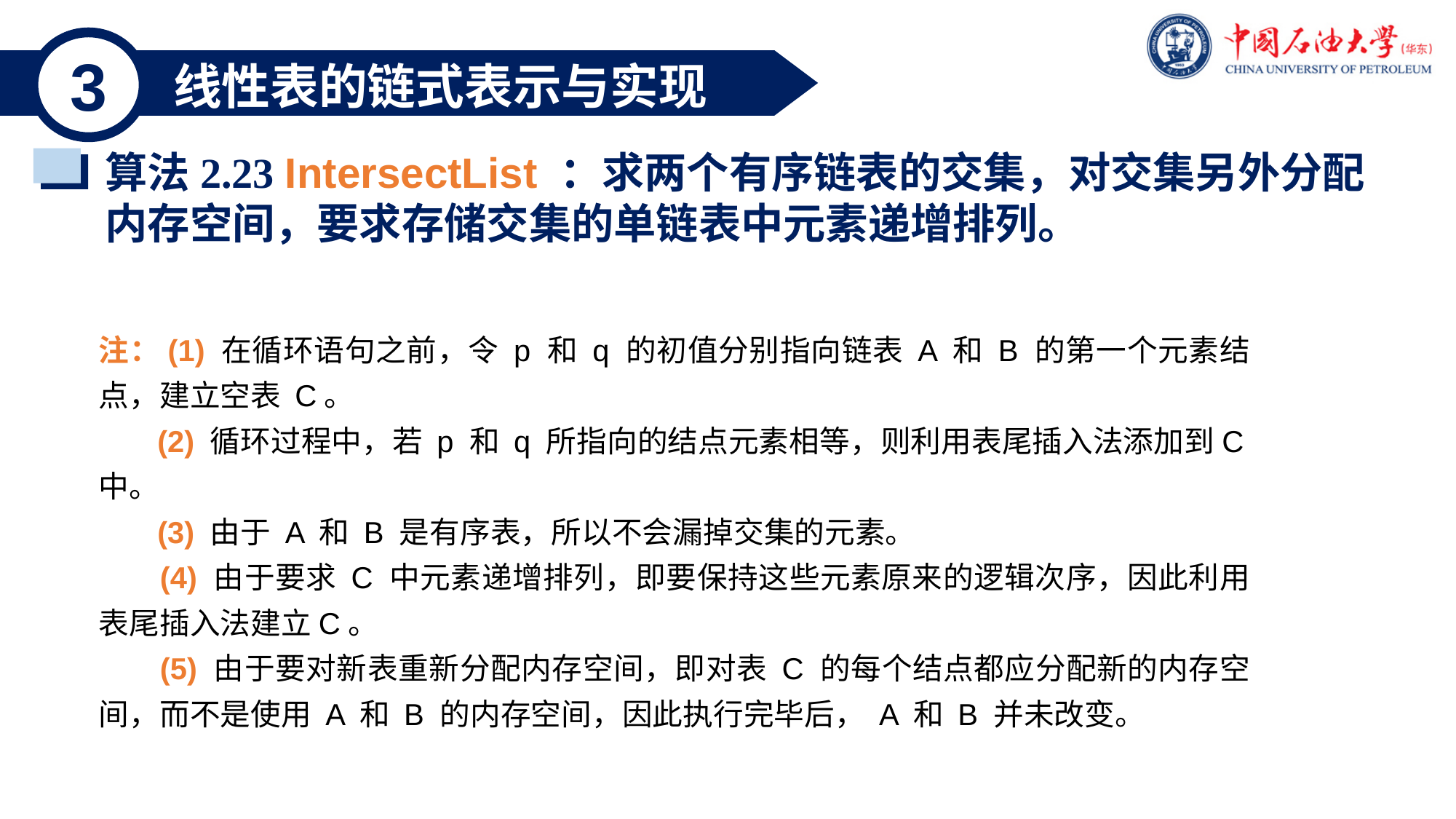

3
线性表的链式表示与实现
算法2.23 IntersectList ：求两个有序链表的交集，对交集另外分配
内存空间，要求存储交集的单链表中元素递增排列。

注：(1) 在循环语句之前，令 p 和 q 的初值分别指向链表 A 和 B 的第一个元素结点，建立空表 C。
       (2) 循环过程中，若 p 和 q 所指向的结点元素相等，则利用表尾插入法添加到C中。
       (3) 由于 A 和 B 是有序表，所以不会漏掉交集的元素。
       (4) 由于要求 C 中元素递增排列，即要保持这些元素原来的逻辑次序，因此利用表尾插入法建立C。
       (5) 由于要对新表重新分配内存空间，即对表 C 的每个结点都应分配新的内存空间，而不是使用 A 和 B 的内存空间，因此执行完毕后， A 和 B 并未改变。